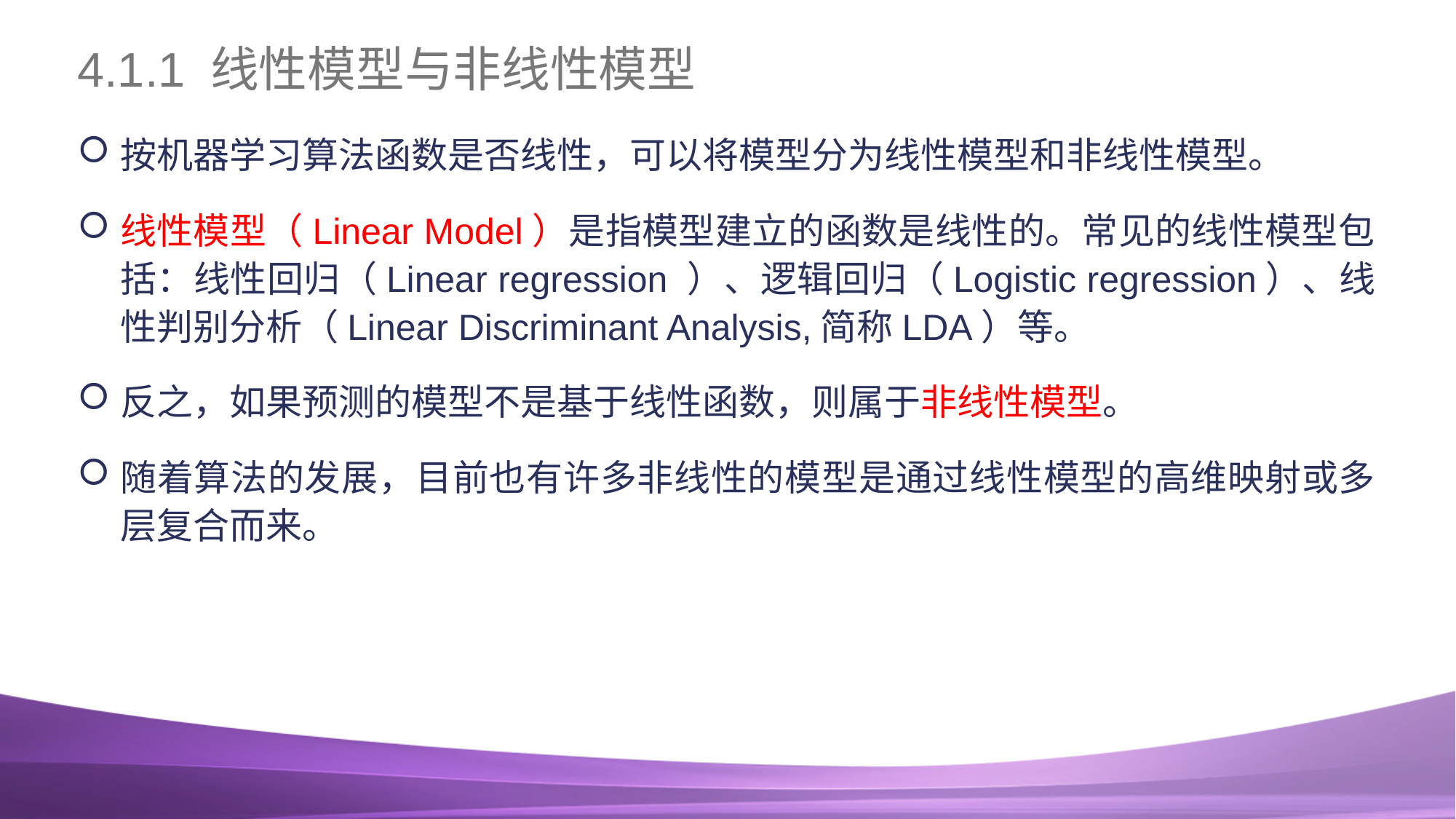

# 4.1.1 线性模型与非线性模型
按机器学习算法函数是否线性，可以将模型分为线性模型和非线性模型。
线性模型（Linear Model）是指模型建立的函数是线性的。常见的线性模型包括：线性回归（Linear regression ）、逻辑回归（Logistic regression）、线性判别分析（Linear Discriminant Analysis,简称LDA）等。
反之，如果预测的模型不是基于线性函数，则属于非线性模型。
随着算法的发展，目前也有许多非线性的模型是通过线性模型的高维映射或多层复合而来。